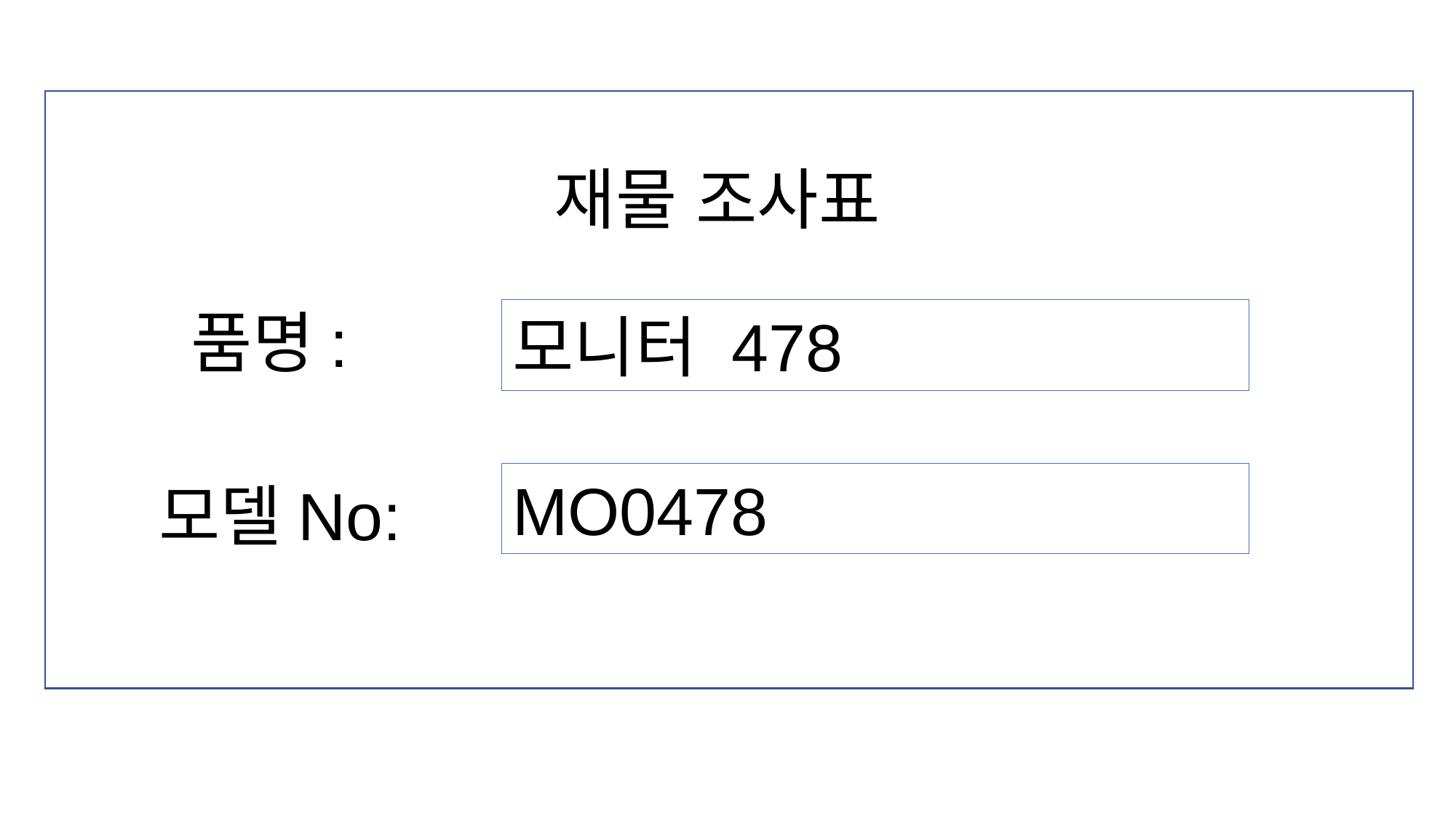

재물 조사표
품명:
모니터 478
MO0478
모델No: